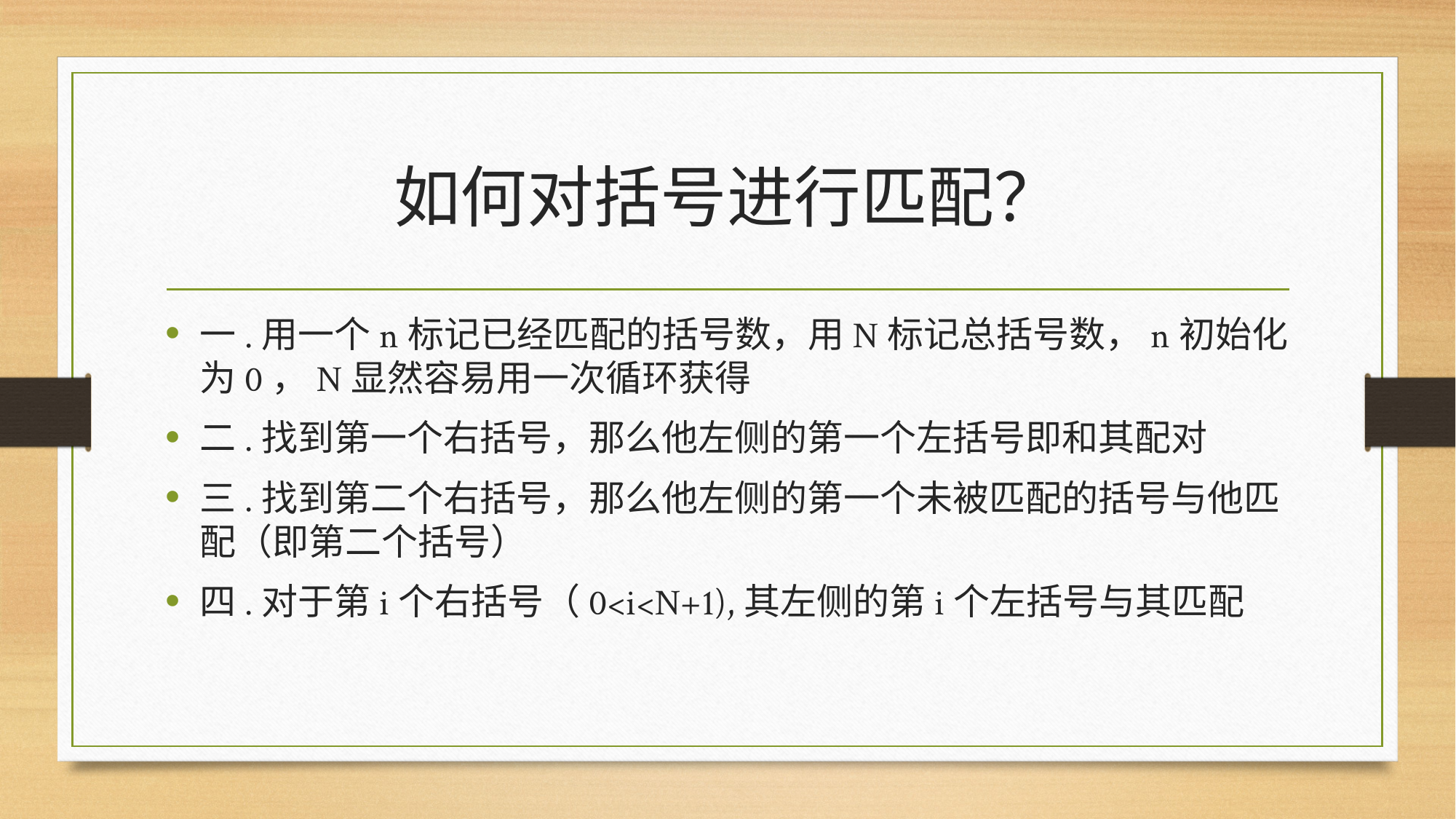

# 如何对括号进行匹配？
一.用一个n标记已经匹配的括号数，用N标记总括号数，n初始化为0，N显然容易用一次循环获得
二.找到第一个右括号，那么他左侧的第一个左括号即和其配对
三.找到第二个右括号，那么他左侧的第一个未被匹配的括号与他匹配（即第二个括号）
四.对于第i个右括号（0<i<N+1),其左侧的第i个左括号与其匹配